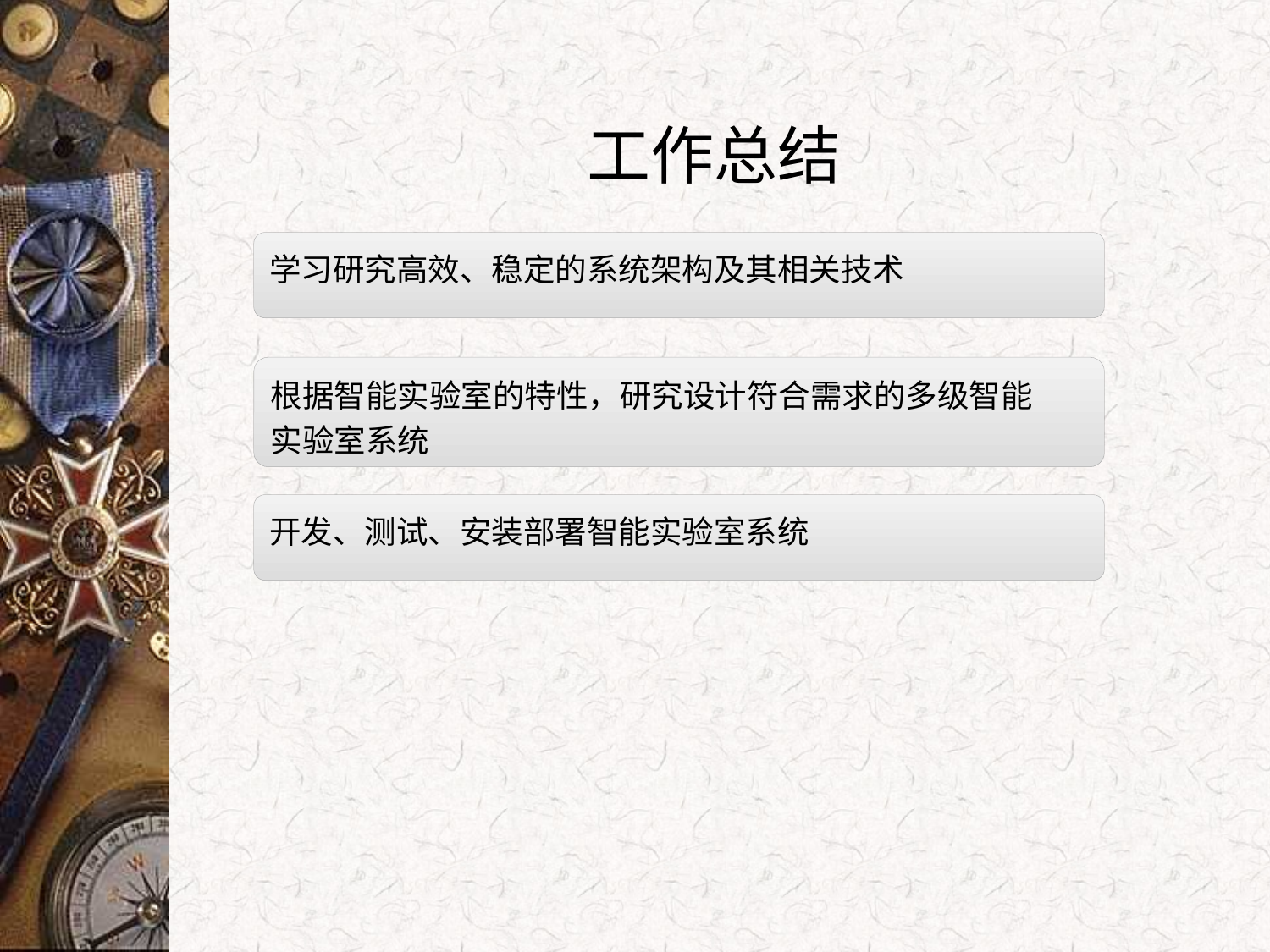

# 工作总结
学习研究高效、稳定的系统架构及其相关技术
根据智能实验室的特性，研究设计符合需求的多级智能
实验室系统
开发、测试、安装部署智能实验室系统